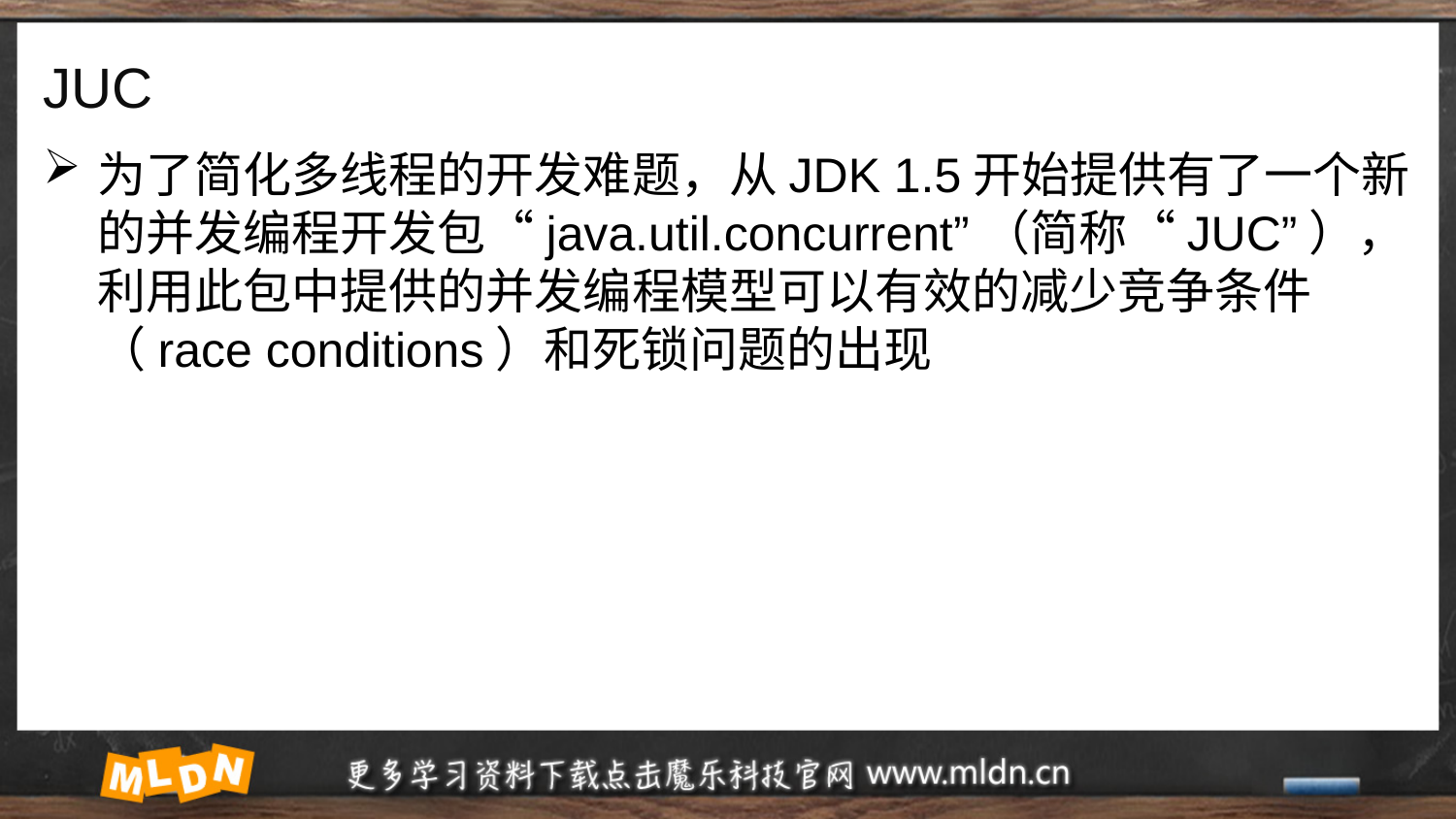

# JUC
为了简化多线程的开发难题，从JDK 1.5开始提供有了一个新的并发编程开发包“java.util.concurrent”（简称“JUC”），利用此包中提供的并发编程模型可以有效的减少竞争条件（race conditions）和死锁问题的出现